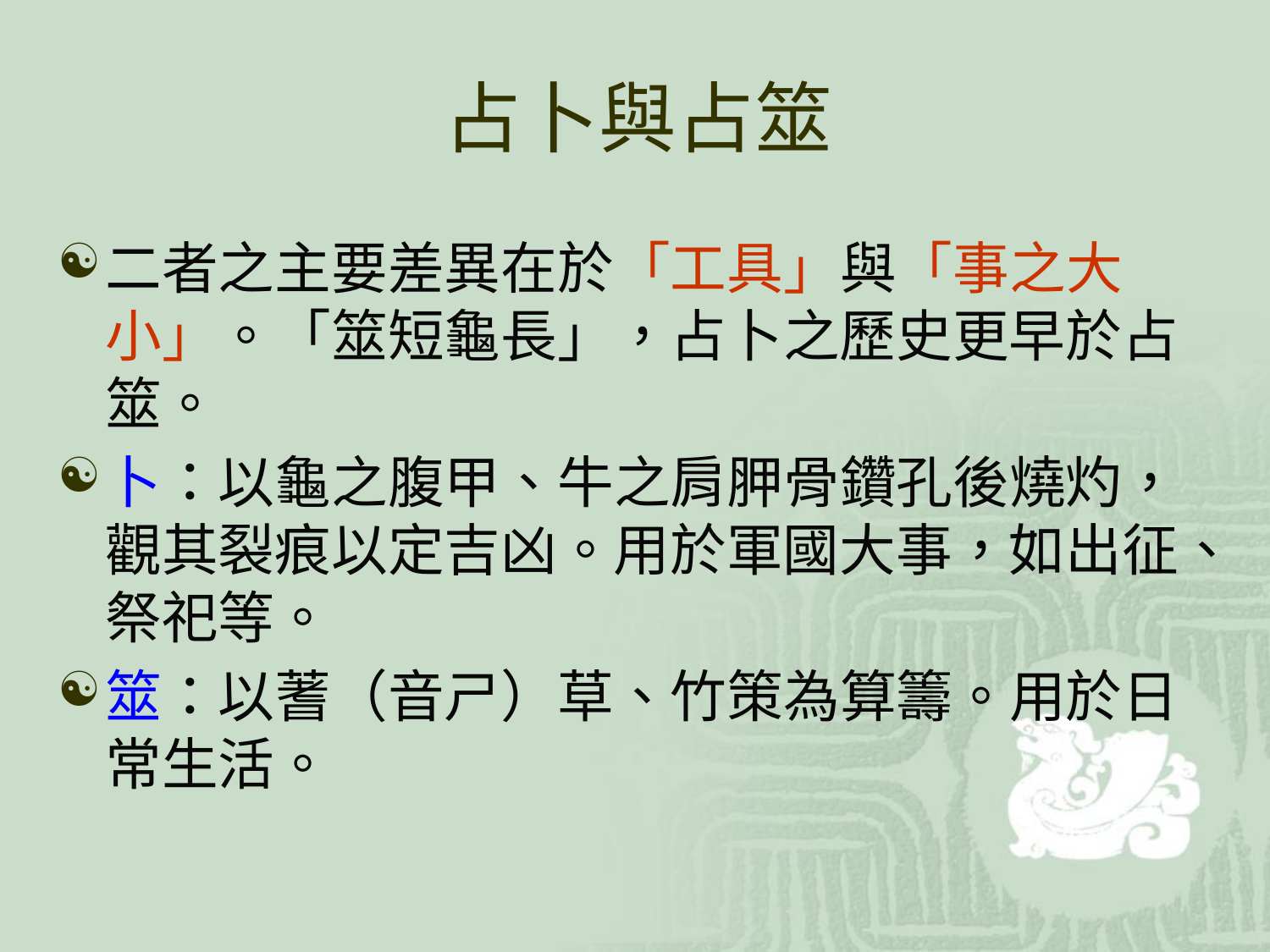

# 占卜與占筮
二者之主要差異在於「工具」與「事之大小」。「筮短龜長」，占卜之歷史更早於占筮。
卜：以龜之腹甲、牛之肩胛骨鑽孔後燒灼，觀其裂痕以定吉凶。用於軍國大事，如出征、祭祀等。
筮：以蓍（音ㄕ）草、竹策為算籌。用於日常生活。